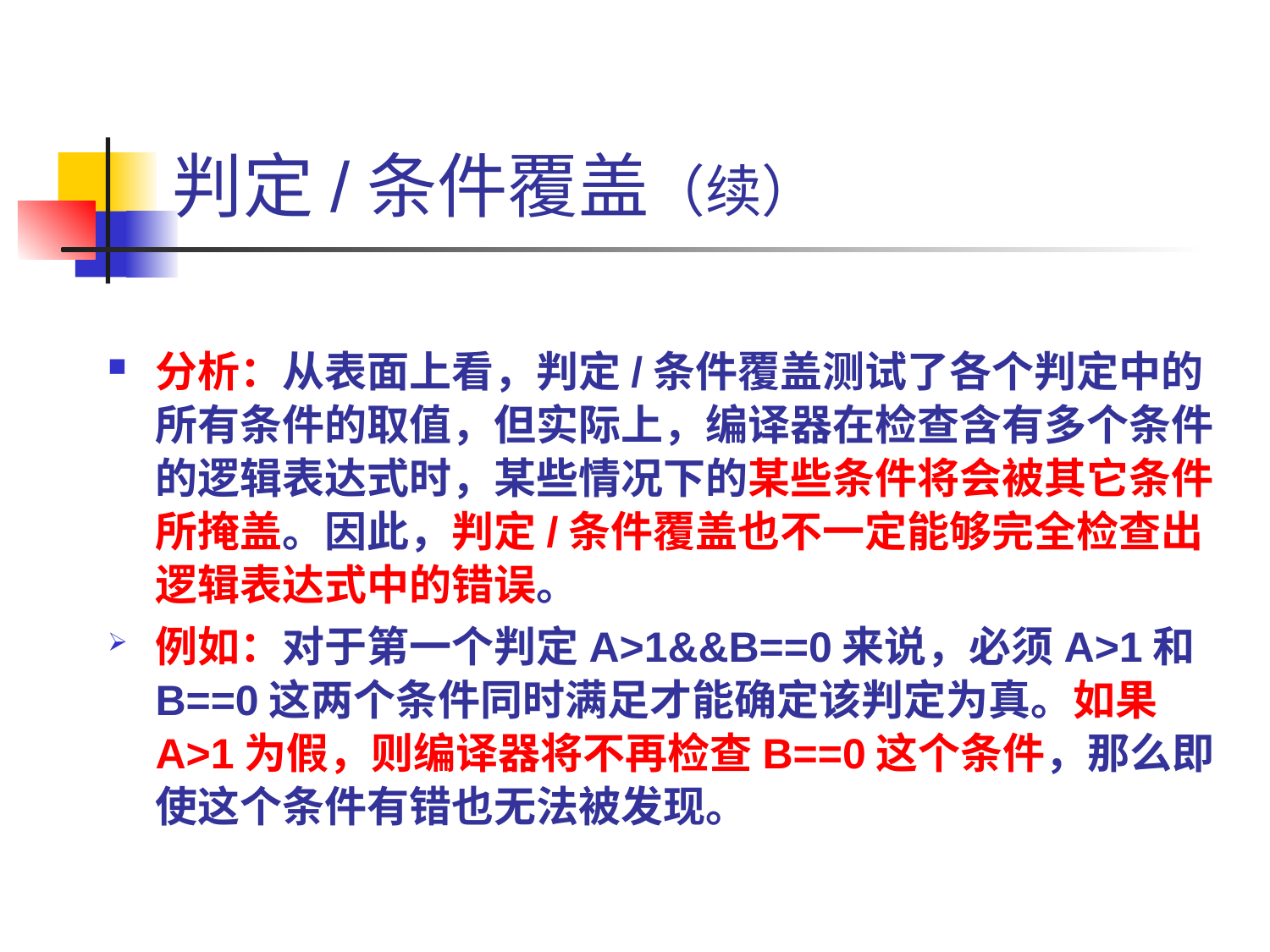

# 判定/条件覆盖（续）
分析：从表面上看，判定/条件覆盖测试了各个判定中的所有条件的取值，但实际上，编译器在检查含有多个条件的逻辑表达式时，某些情况下的某些条件将会被其它条件所掩盖。因此，判定/条件覆盖也不一定能够完全检查出逻辑表达式中的错误。
例如：对于第一个判定A>1&&B==0来说，必须A>1和B==0这两个条件同时满足才能确定该判定为真。如果A>1为假，则编译器将不再检查B==0这个条件，那么即使这个条件有错也无法被发现。